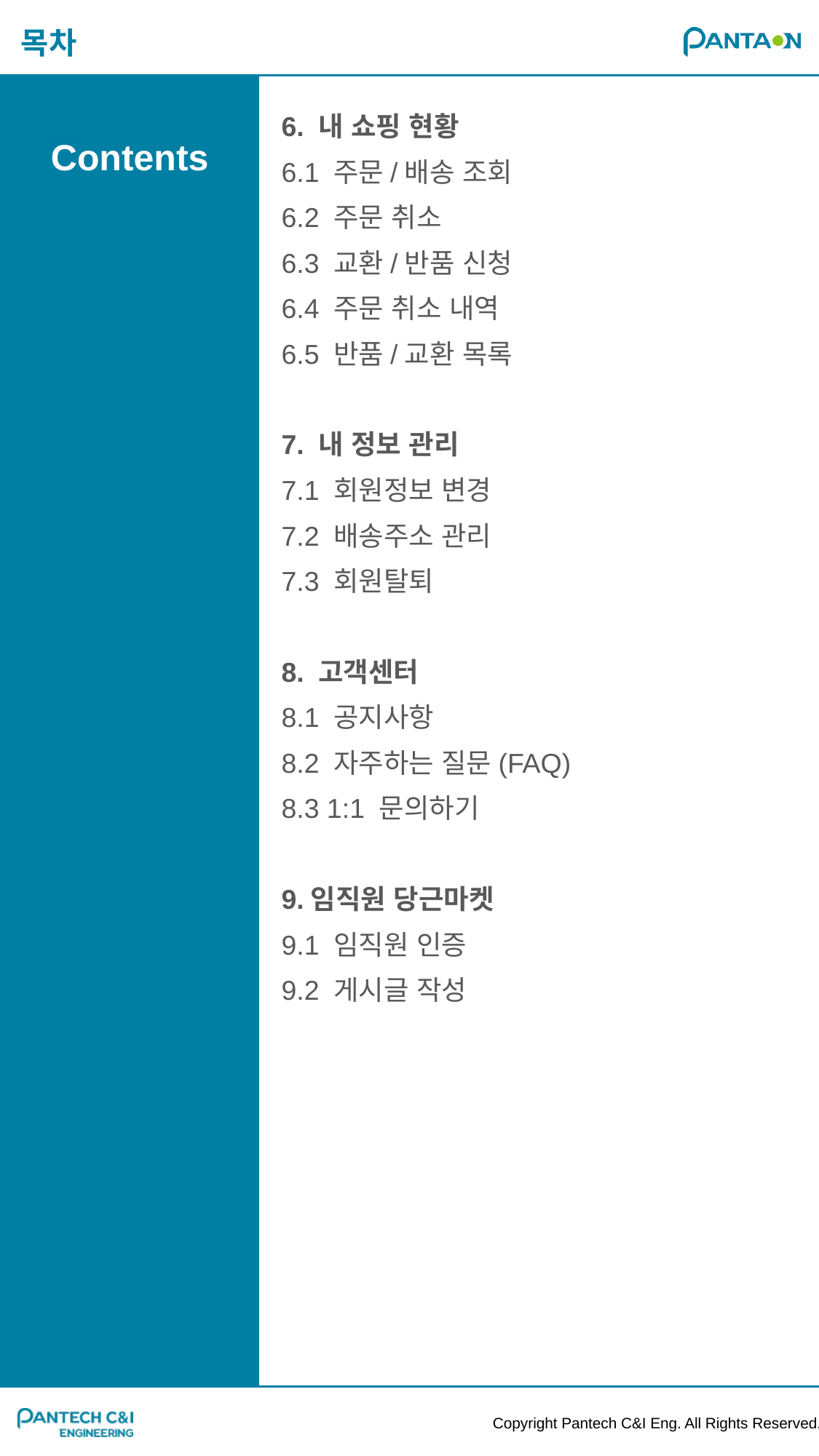

6. 내 쇼핑 현황
6.1 주문/배송 조회
6.2 주문 취소
6.3 교환/반품 신청
6.4 주문 취소 내역
6.5 반품/교환 목록

7. 내 정보 관리
7.1 회원정보 변경
7.2 배송주소 관리
7.3 회원탈퇴

8. 고객센터
8.1 공지사항
8.2 자주하는 질문(FAQ)
8.3 1:1 문의하기

9.임직원 당근마켓
9.1 임직원 인증
9.2 게시글 작성